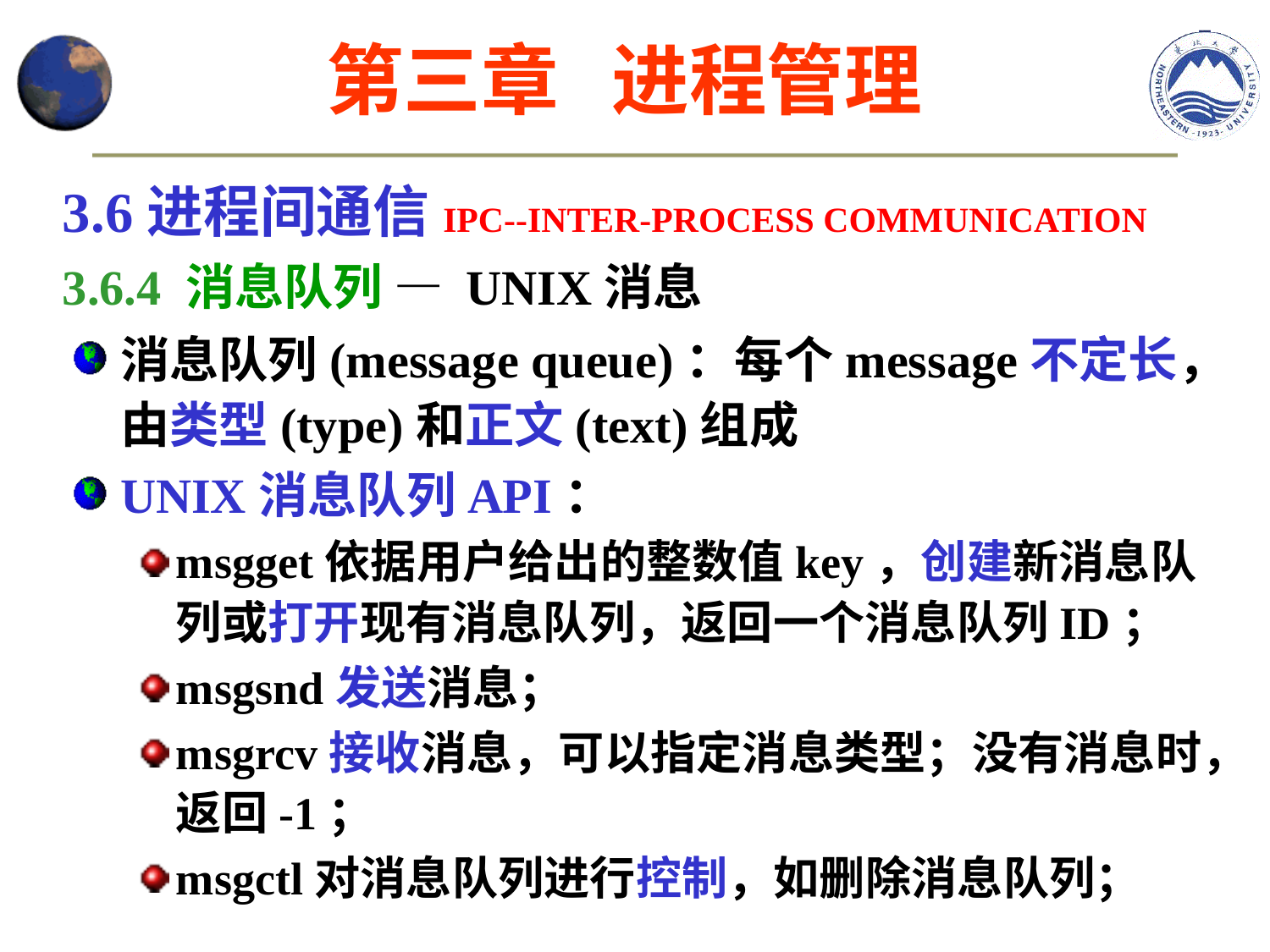

第三章   进程管理
3.6进程间通信IPC--INTER-PROCESS COMMUNICATION
3.6.4 消息队列 — UNIX消息
消息队列(message queue)：每个message不定长，由类型(type)和正文(text)组成
UNIX消息队列API：
msgget依据用户给出的整数值key，创建新消息队列或打开现有消息队列，返回一个消息队列ID；
msgsnd发送消息；
msgrcv接收消息，可以指定消息类型；没有消息时，返回-1；
msgctl对消息队列进行控制，如删除消息队列；